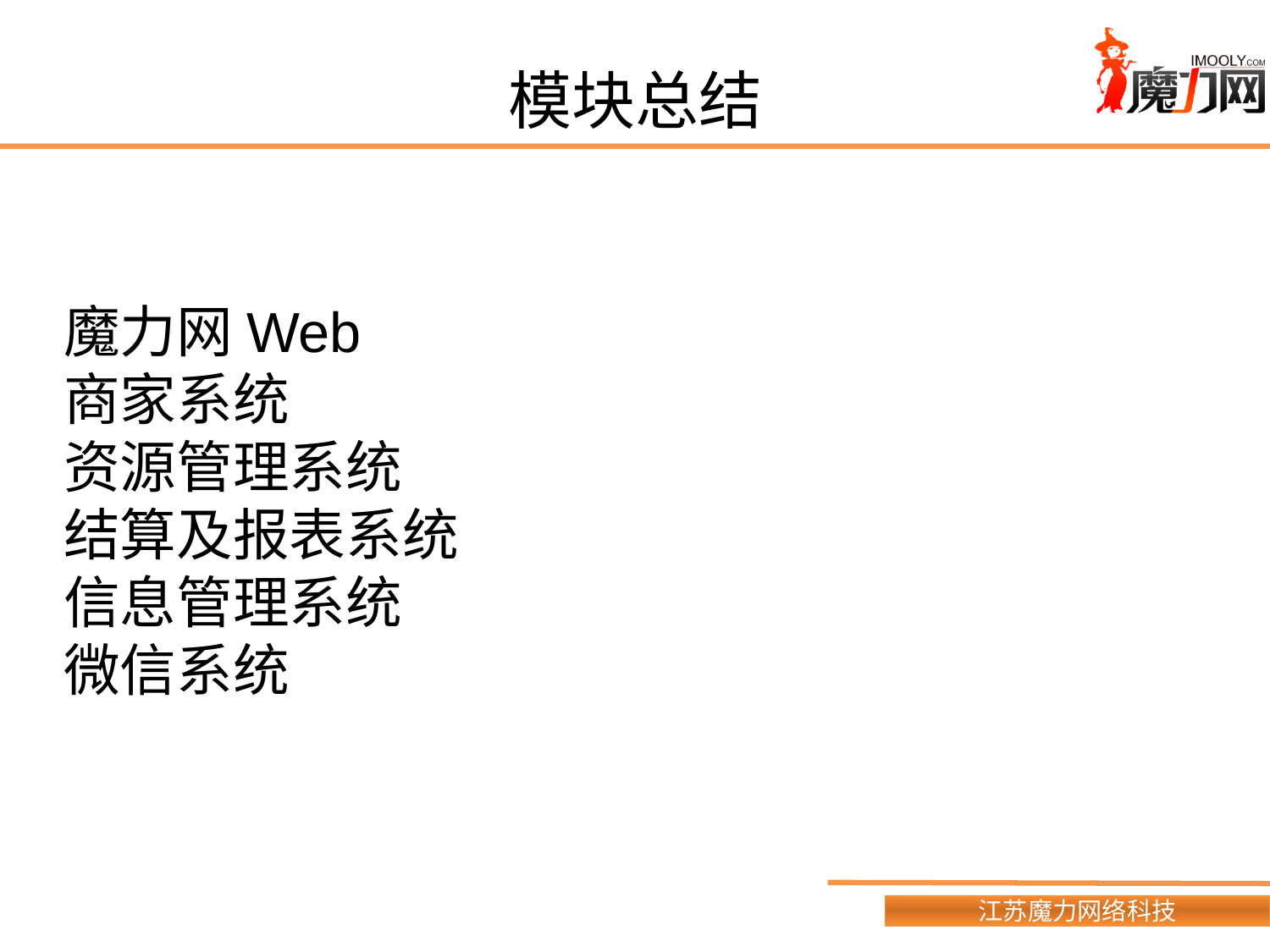

模块总结

魔力网Web
商家系统
资源管理系统
结算及报表系统
信息管理系统
微信系统